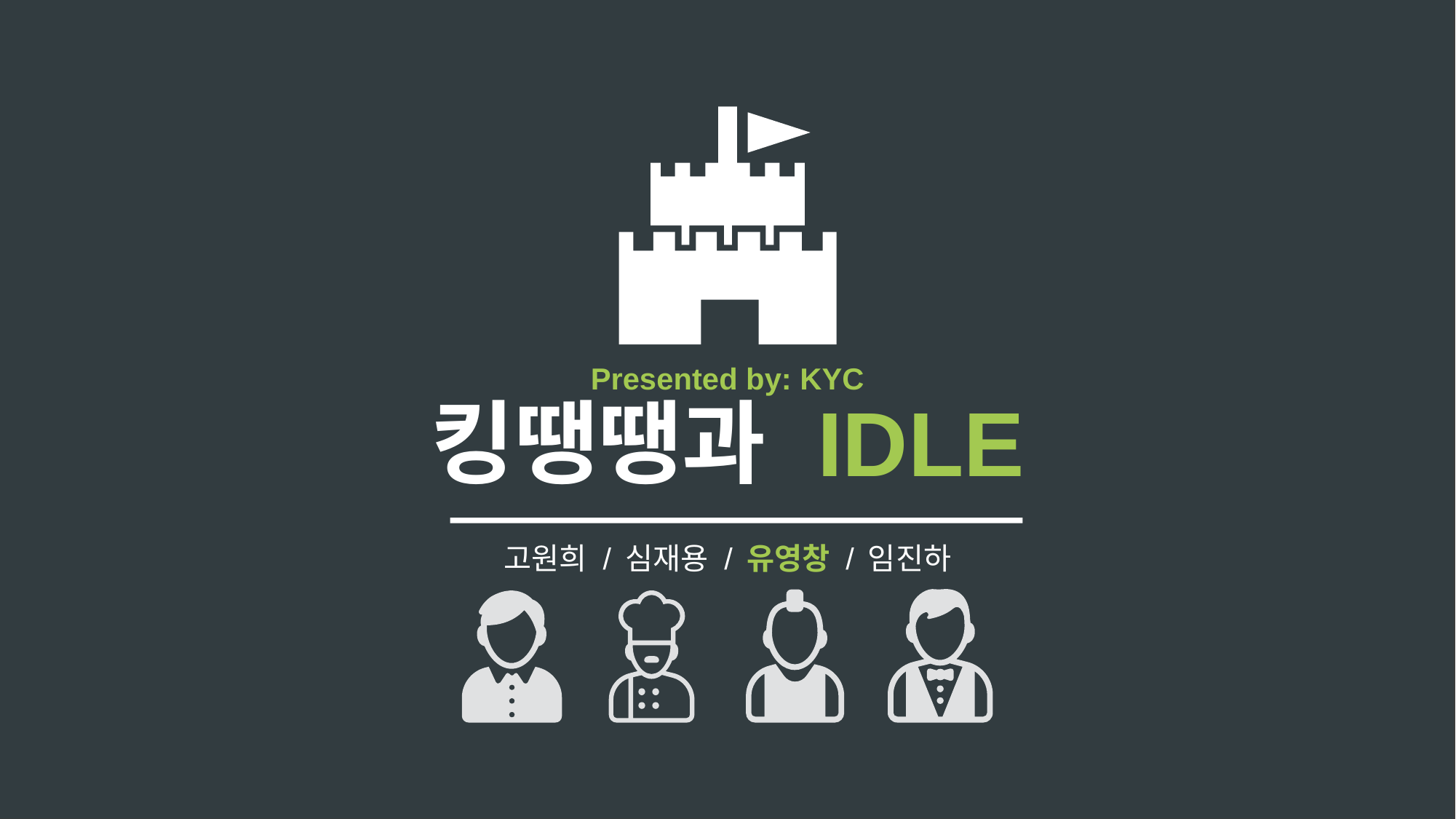

Presented by: KYC
# 킹땡땡과 IDLE

고원희 / 심재용 / 유영창 / 임진하